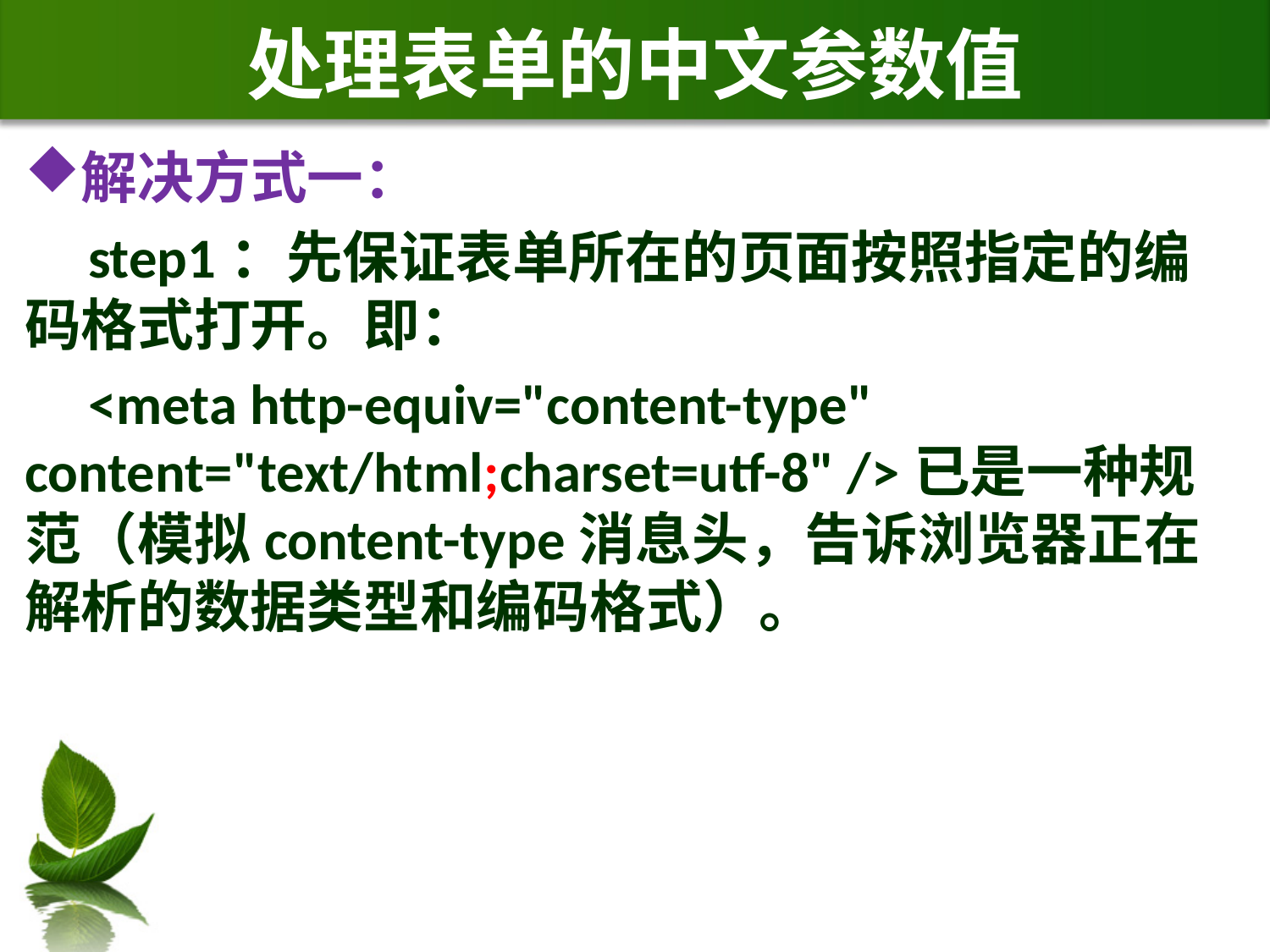

# 处理表单的中文参数值
解决方式一：
     step1：先保证表单所在的页面按照指定的编码格式打开。即：
     <meta http-equiv="content-type" content="text/html;charset=utf-8" />已是一种规范（模拟content-type消息头，告诉浏览器正在解析的数据类型和编码格式）。